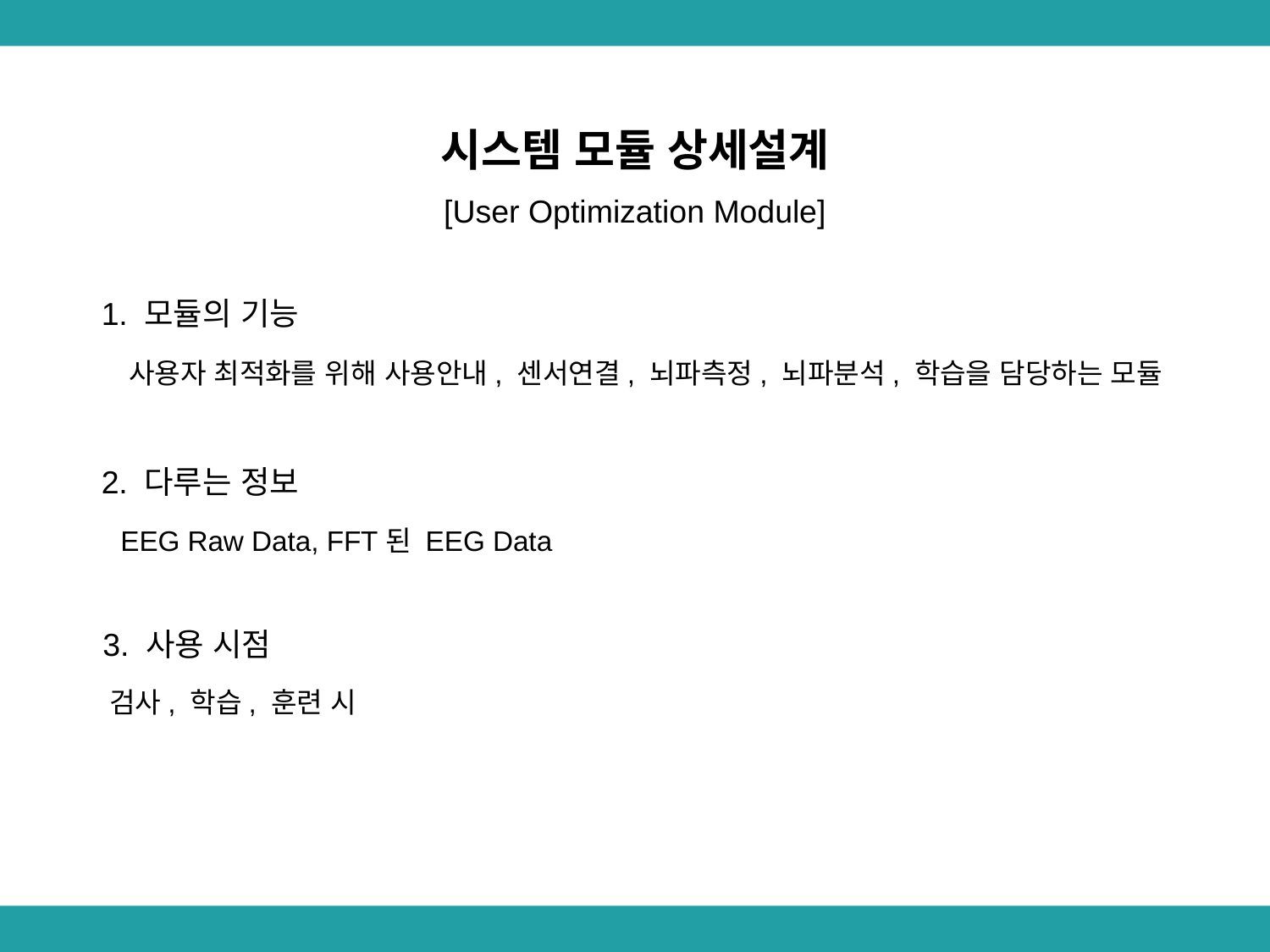

시스템 모듈 상세설계
[User Optimization Module]
          1. 모듈의 기능
              사용자 최적화를 위해 사용안내, 센서연결, 뇌파측정, 뇌파분석, 학습을 담당하는 모듈
          2. 다루는 정보
              EEG Raw Data, FFT된 EEG Data
          3. 사용 시점
              검사, 학습, 훈련 시